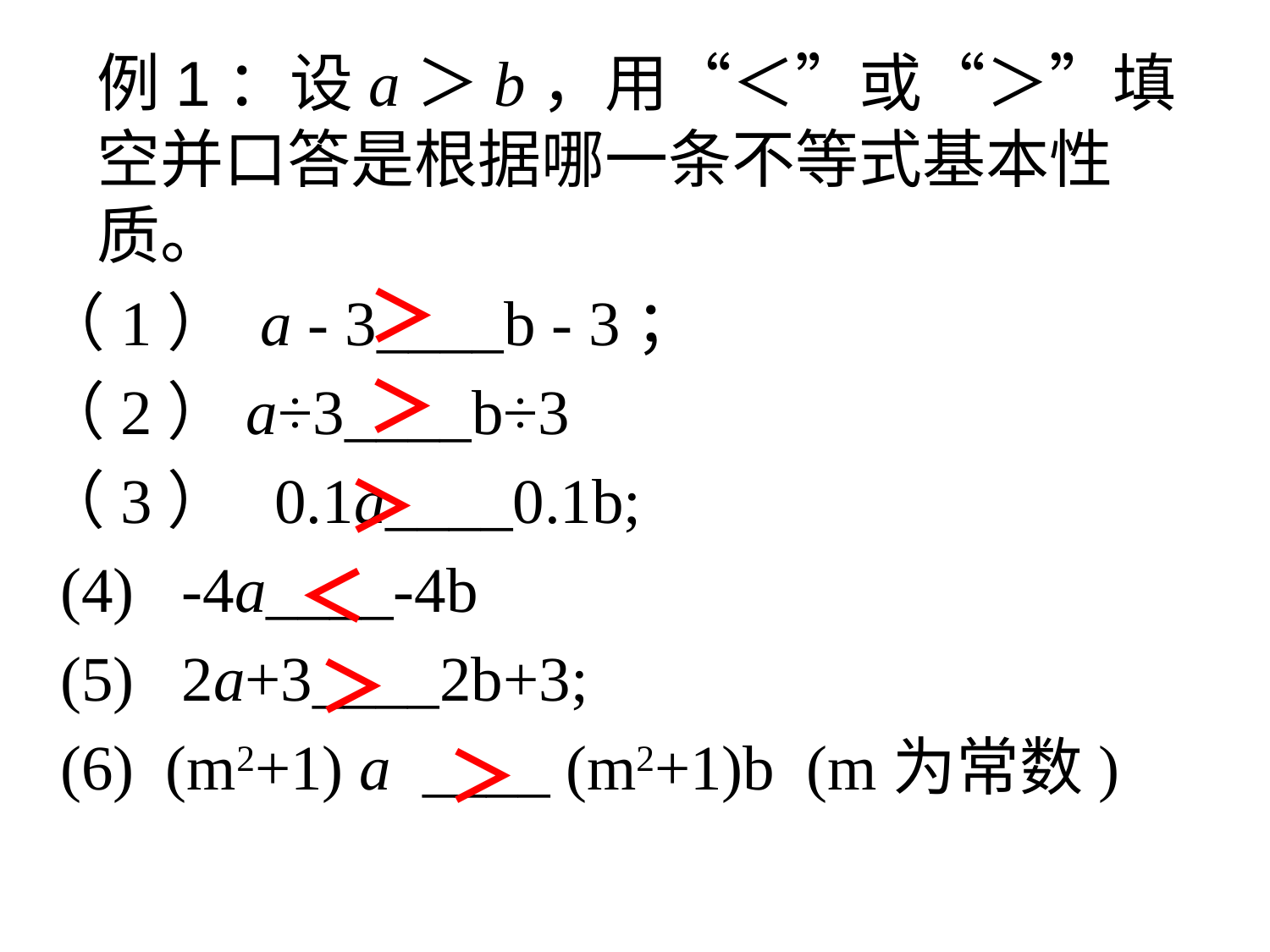

例1：设a＞b，用“＜”或“＞”填空并口答是根据哪一条不等式基本性质。
＞
 （1） a - 3____b - 3；
 （2）a÷3____b÷3
 （3）  0.1a____0.1b;
   (4)   -4a____-4b
   (5)   2a+3____2b+3;
   (6)  (m2+1) a  ____ (m2+1)b  (m为常数)
＞
＞
＜
＞
＞